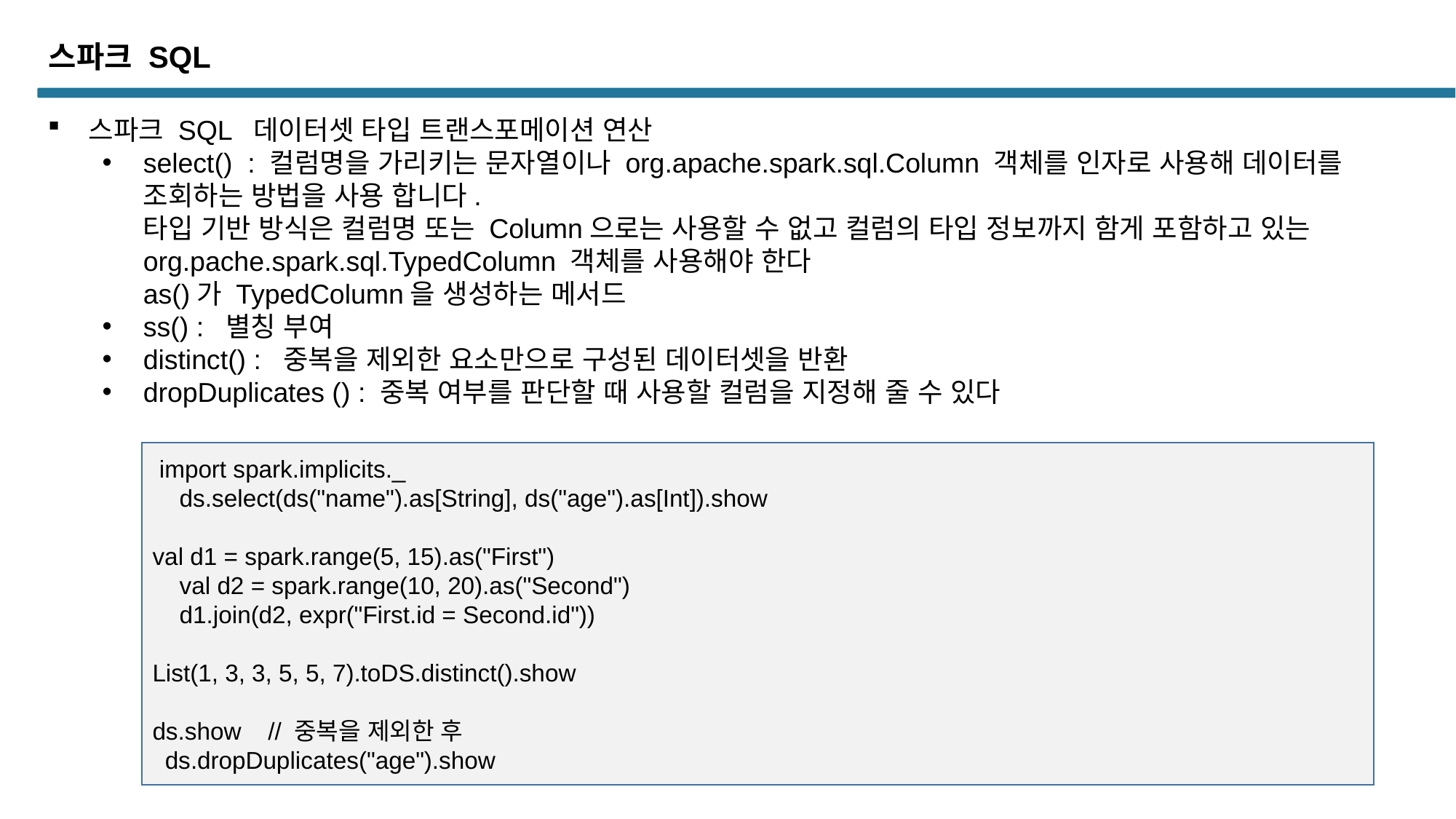

스파크 SQL
스파크 SQL  데이터셋 타입 트랜스포메이션 연산
select()  : 컬럼명을 가리키는 문자열이나 org.apache.spark.sql.Column 객체를 인자로 사용해 데이터를 조회하는 방법을 사용 합니다.
타입 기반 방식은 컬럼명 또는 Column으로는 사용할 수 없고 컬럼의 타입 정보까지 함게 포함하고 있는 org.pache.spark.sql.TypedColumn 객체를 사용해야 한다
as()가 TypedColumn을 생성하는 메서드
ss() :  별칭 부여
distinct() :  중복을 제외한 요소만으로 구성된 데이터셋을 반환
dropDuplicates () : 중복 여부를 판단할 때 사용할 컬럼을 지정해 줄 수 있다
 import spark.implicits._
    ds.select(ds("name").as[String], ds("age").as[Int]).show

val d1 = spark.range(5, 15).as("First")
    val d2 = spark.range(10, 20).as("Second")
    d1.join(d2, expr("First.id = Second.id"))

List(1, 3, 3, 5, 5, 7).toDS.distinct().show

ds.show    // 중복을 제외한 후
 ds.dropDuplicates("age").show